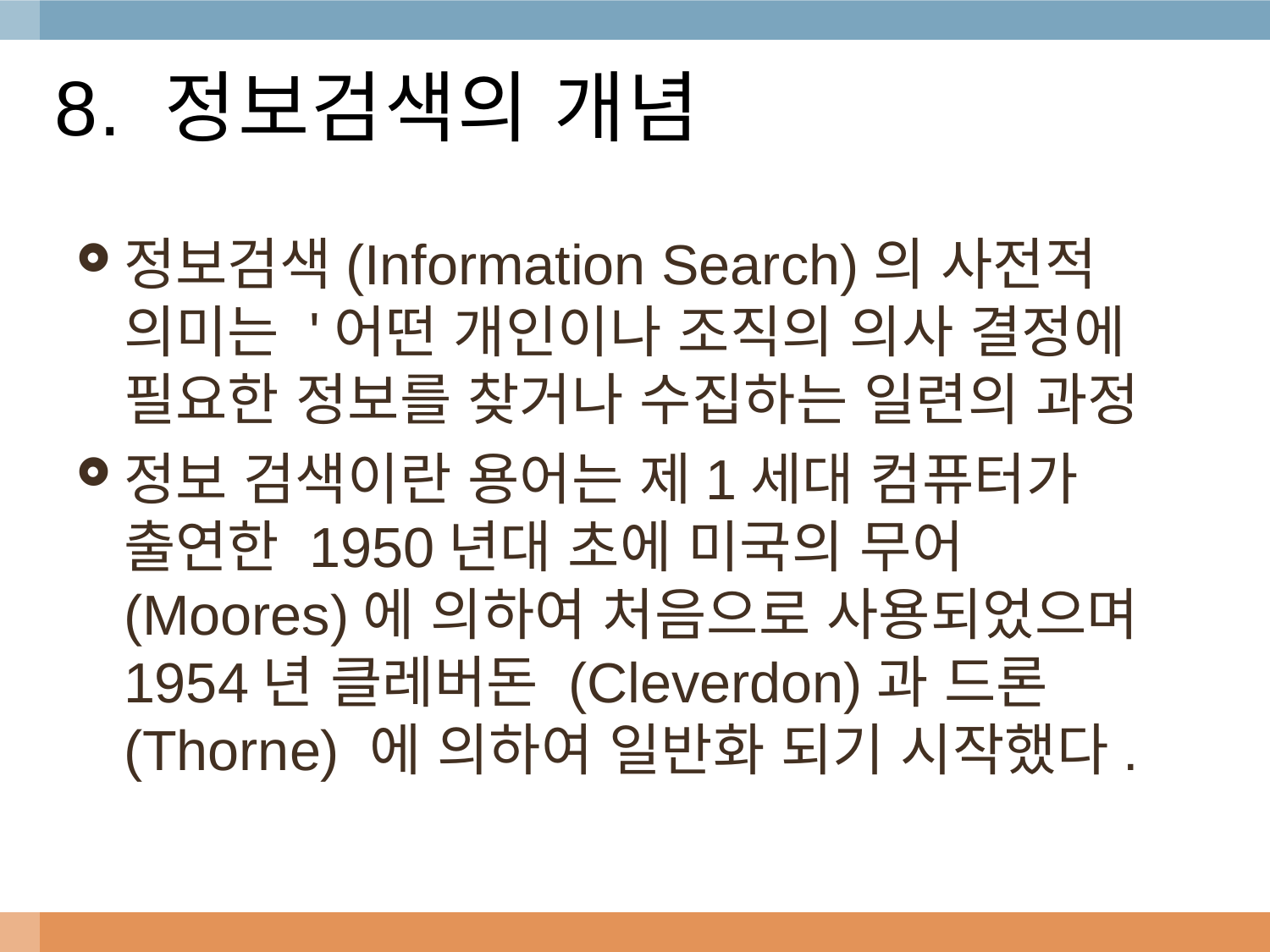

# 8. 정보검색의 개념
정보검색(Information Search)의 사전적 의미는 '어떤 개인이나 조직의 의사 결정에 필요한 정보를 찾거나 수집하는 일련의 과정
정보 검색이란 용어는 제1세대 컴퓨터가 출연한 1950년대 초에 미국의 무어(Moores)에 의하여 처음으로 사용되었으며 1954년 클레버돈 (Cleverdon)과 드론(Thorne) 에 의하여 일반화 되기 시작했다.